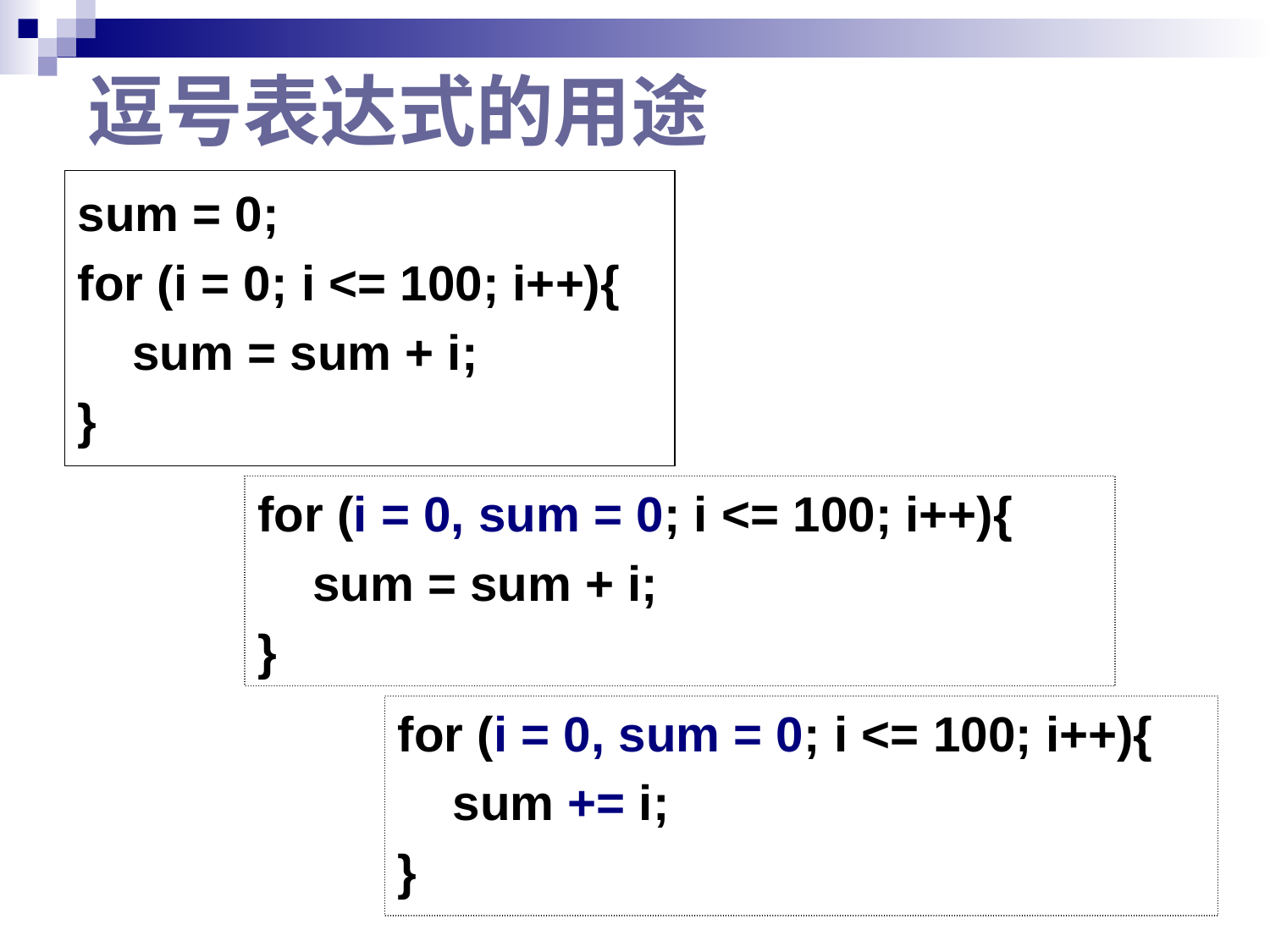

# 逗号表达式的用途

sum = 0;
for (i = 0; i <= 100; i++){
    sum = sum + i;
}
for (i = 0, sum = 0; i <= 100; i++){
    sum = sum + i;
}
for (i = 0, sum = 0; i <= 100; i++){
    sum += i;
}